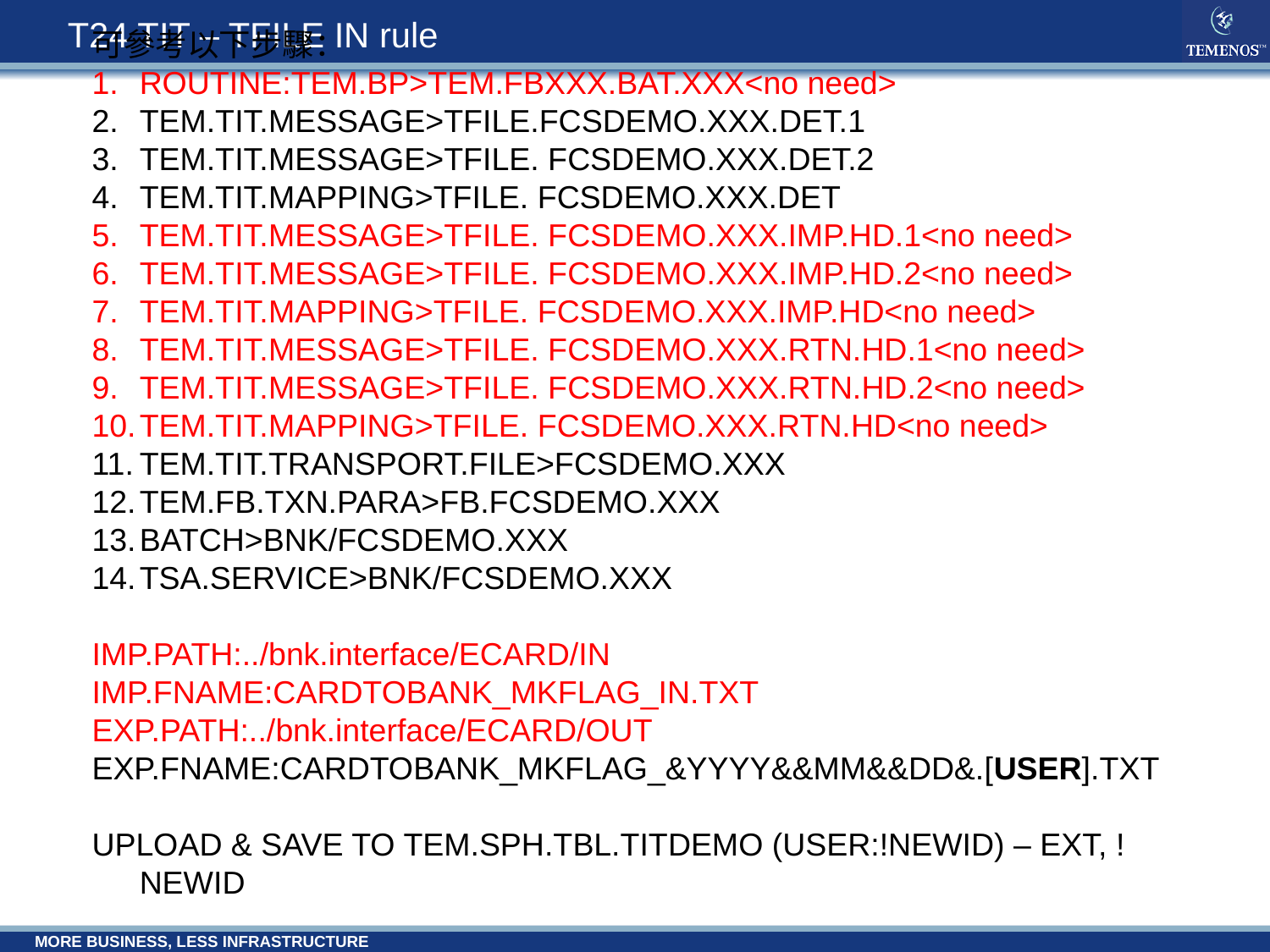

# T24 TIT – TFILE IN rule
可參考以下步驟：
ROUTINE:TEM.BP>TEM.FBXXX.BAT.XXX<no need>
TEM.TIT.MESSAGE>TFILE.FCSDEMO.XXX.DET.1
TEM.TIT.MESSAGE>TFILE. FCSDEMO.XXX.DET.2
TEM.TIT.MAPPING>TFILE. FCSDEMO.XXX.DET
TEM.TIT.MESSAGE>TFILE. FCSDEMO.XXX.IMP.HD.1<no need>
TEM.TIT.MESSAGE>TFILE. FCSDEMO.XXX.IMP.HD.2<no need>
TEM.TIT.MAPPING>TFILE. FCSDEMO.XXX.IMP.HD<no need>
TEM.TIT.MESSAGE>TFILE. FCSDEMO.XXX.RTN.HD.1<no need>
TEM.TIT.MESSAGE>TFILE. FCSDEMO.XXX.RTN.HD.2<no need>
TEM.TIT.MAPPING>TFILE. FCSDEMO.XXX.RTN.HD<no need>
TEM.TIT.TRANSPORT.FILE>FCSDEMO.XXX
TEM.FB.TXN.PARA>FB.FCSDEMO.XXX
BATCH>BNK/FCSDEMO.XXX
TSA.SERVICE>BNK/FCSDEMO.XXX

IMP.PATH:../bnk.interface/ECARD/IN
IMP.FNAME:CARDTOBANK_MKFLAG_IN.TXT
EXP.PATH:../bnk.interface/ECARD/OUT
EXP.FNAME:CARDTOBANK_MKFLAG_&YYYY&&MM&&DD&.[USER].TXT

UPLOAD & SAVE TO TEM.SPH.TBL.TITDEMO (USER:!NEWID) – EXT, !NEWID